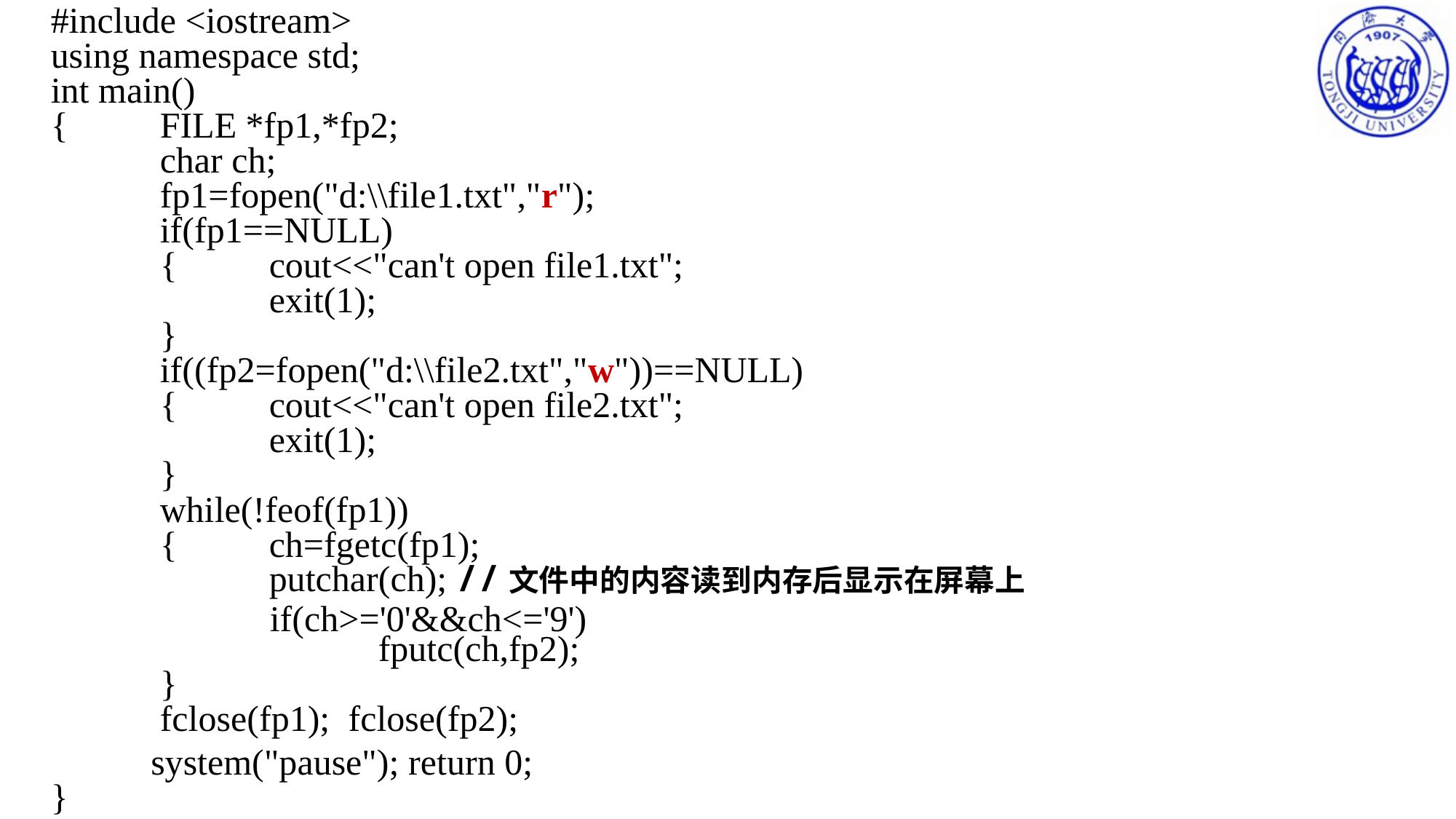

#include <iostream>
using namespace std;
int main()
{	FILE *fp1,*fp2;
	char ch;
	fp1=fopen("d:\\file1.txt","r");
	if(fp1==NULL)
	{	cout<<"can't open file1.txt";
		exit(1);
	}
	if((fp2=fopen("d:\\file2.txt","w"))==NULL)
	{	cout<<"can't open file2.txt";
		exit(1);
	}
	while(!feof(fp1))
	{	ch=fgetc(fp1);
		putchar(ch); //文件中的内容读到内存后显示在屏幕上

			fputc(ch,fp2);
	}
	fclose(fp1);  fclose(fp2);
           system("pause"); return 0;
}
if(ch>='0'&&ch<='9')